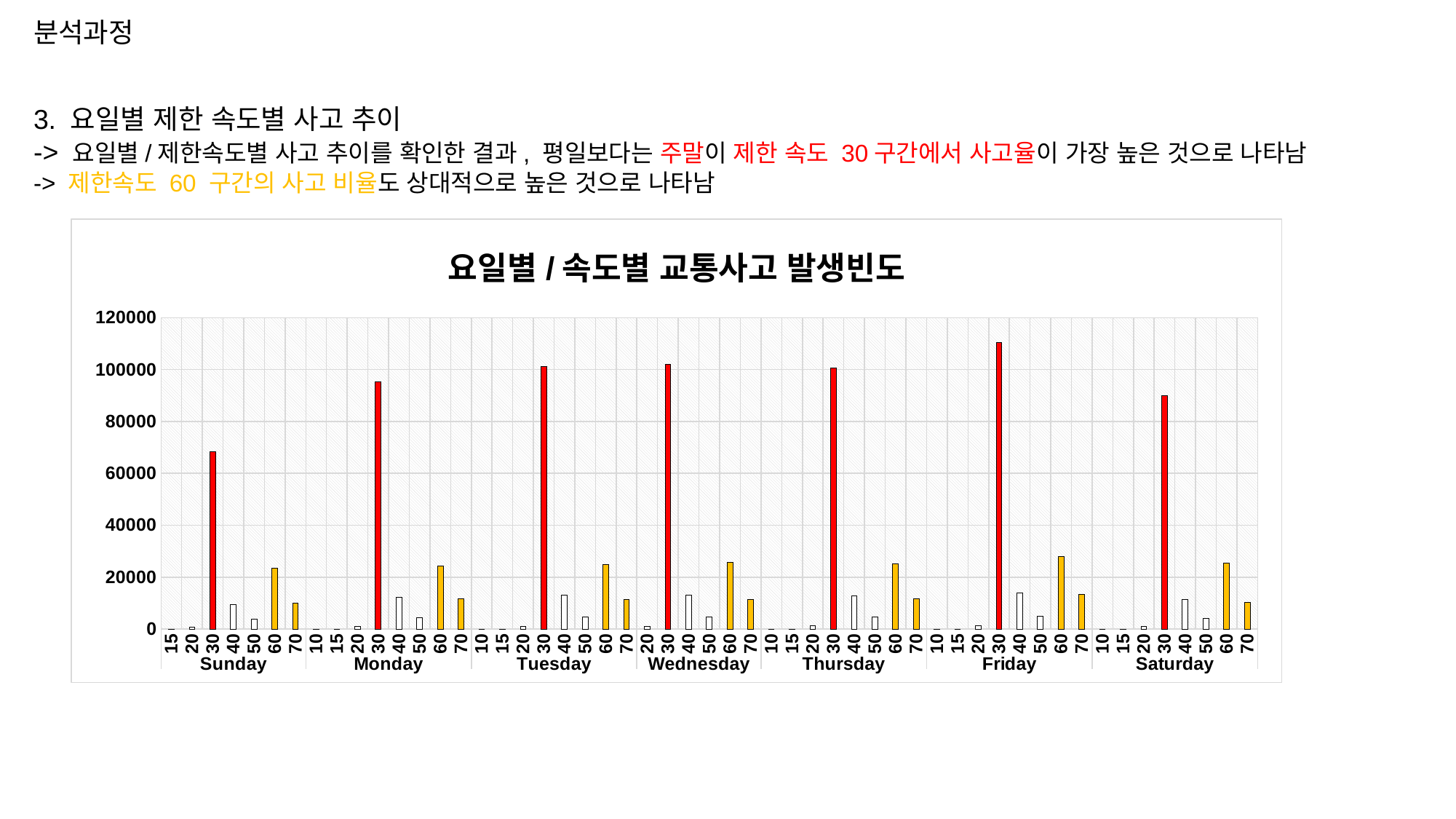

분석과정
3. 요일별 제한 속도별 사고 추이
-> 요일별/제한속도별 사고 추이를 확인한 결과, 평일보다는 주말이 제한 속도 30구간에서 사고율이 가장 높은 것으로 나타남
-> 제한속도 60 구간의 사고 비율도 상대적으로 높은 것으로 나타남

### Chart: 요일별/속도별 교통사고 발생빈도

| Category | 요약 |
|---|---|
| 15 | 3.0 |
| 20 | 682.0 |
| 30 | 68462.0 |
| 40 | 9556.0 |
| 50 | 3746.0 |
| 60 | 23535.0 |
| 70 | 10049.0 |
| 10 | 5.0 |
| 15 | 5.0 |
| 20 | 1045.0 |
| 30 | 95283.0 |
| 40 | 12119.0 |
| 50 | 4257.0 |
| 60 | 24229.0 |
| 70 | 11563.0 |
| 10 | 1.0 |
| 15 | 1.0 |
| 20 | 1123.0 |
| 30 | 101138.0 |
| 40 | 12986.0 |
| 50 | 4638.0 |
| 60 | 24968.0 |
| 70 | 11264.0 |
| 20 | 1130.0 |
| 30 | 101954.0 |
| 40 | 13165.0 |
| 50 | 4655.0 |
| 60 | 25823.0 |
| 70 | 11265.0 |
| 10 | 3.0 |
| 15 | 1.0 |
| 20 | 1154.0 |
| 30 | 100501.0 |
| 40 | 12839.0 |
| 50 | 4560.0 |
| 60 | 25131.0 |
| 70 | 11599.0 |
| 10 | 2.0 |
| 15 | 3.0 |
| 20 | 1184.0 |
| 30 | 110409.0 |
| 40 | 13990.0 |
| 50 | 4976.0 |
| 60 | 27930.0 |
| 70 | 13416.0 |
| 10 | 4.0 |
| 15 | 2.0 |
| 20 | 988.0 |
| 30 | 89953.0 |
| 40 | 11495.0 |
| 50 | 4070.0 |
| 60 | 25436.0 |
| 70 | 10279.0 |